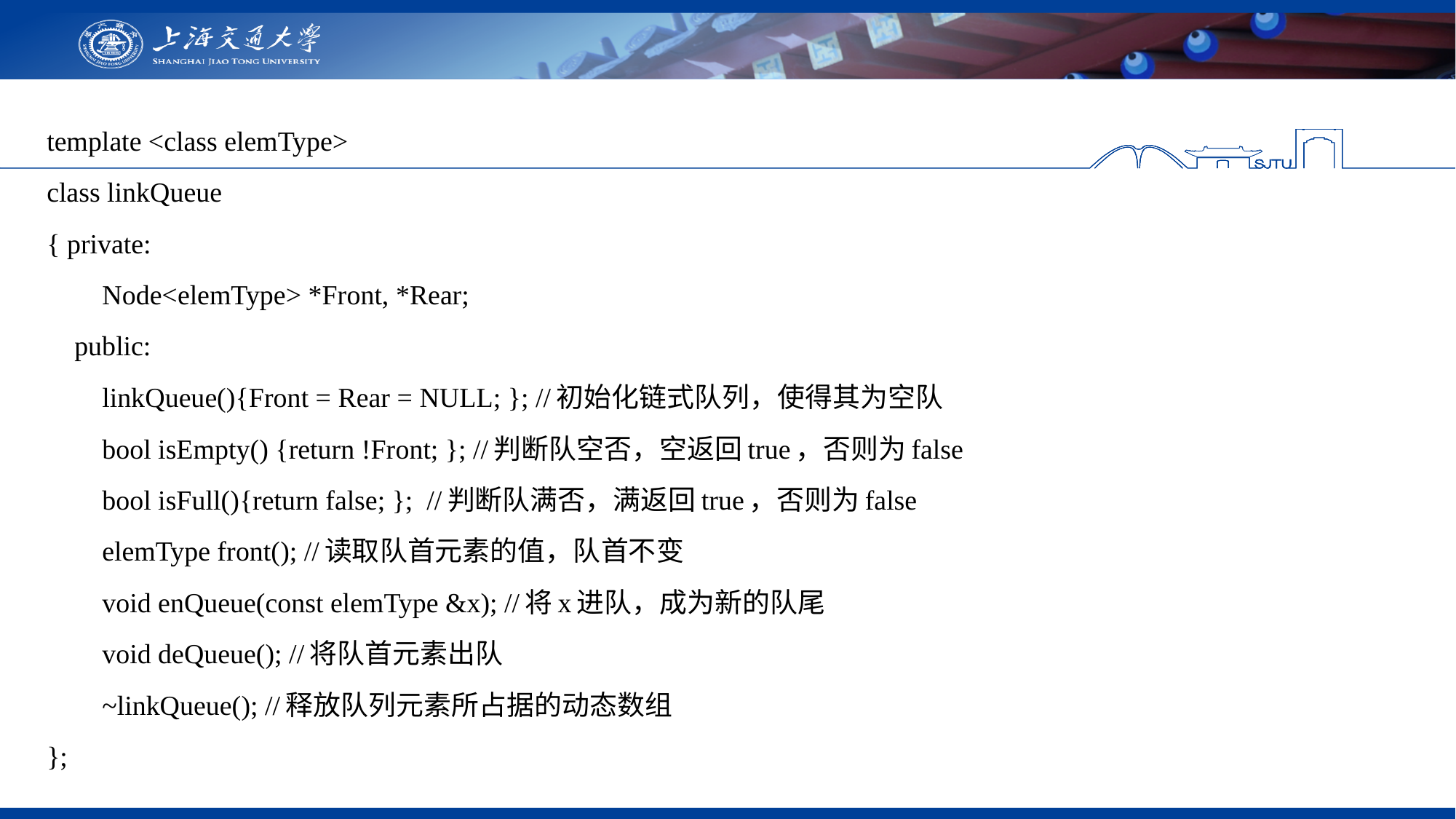

template <class elemType>
class linkQueue
{ private:
        Node<elemType> *Front, *Rear;
    public:
        linkQueue(){Front = Rear = NULL; }; //初始化链式队列，使得其为空队
        bool isEmpty() {return !Front; }; //判断队空否，空返回true，否则为false
        bool isFull(){return false; };  //判断队满否，满返回true，否则为false
        elemType front(); //读取队首元素的值，队首不变
        void enQueue(const elemType &x); //将x进队，成为新的队尾
        void deQueue(); //将队首元素出队
        ~linkQueue(); //释放队列元素所占据的动态数组
};